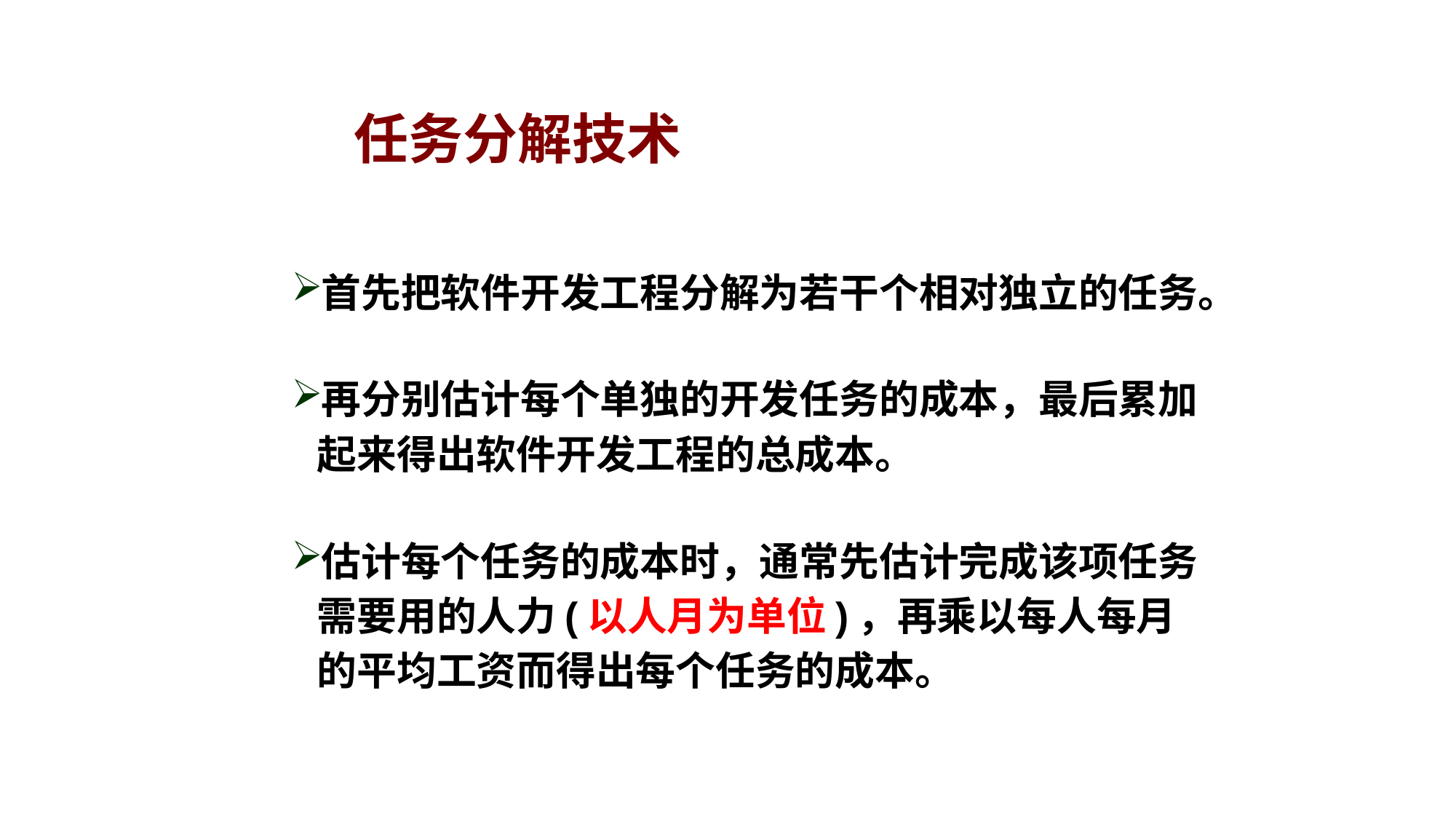

# 任务分解技术
首先把软件开发工程分解为若干个相对独立的任务。

再分别估计每个单独的开发任务的成本，最后累加起来得出软件开发工程的总成本。

估计每个任务的成本时，通常先估计完成该项任务需要用的人力(以人月为单位)，再乘以每人每月的平均工资而得出每个任务的成本。